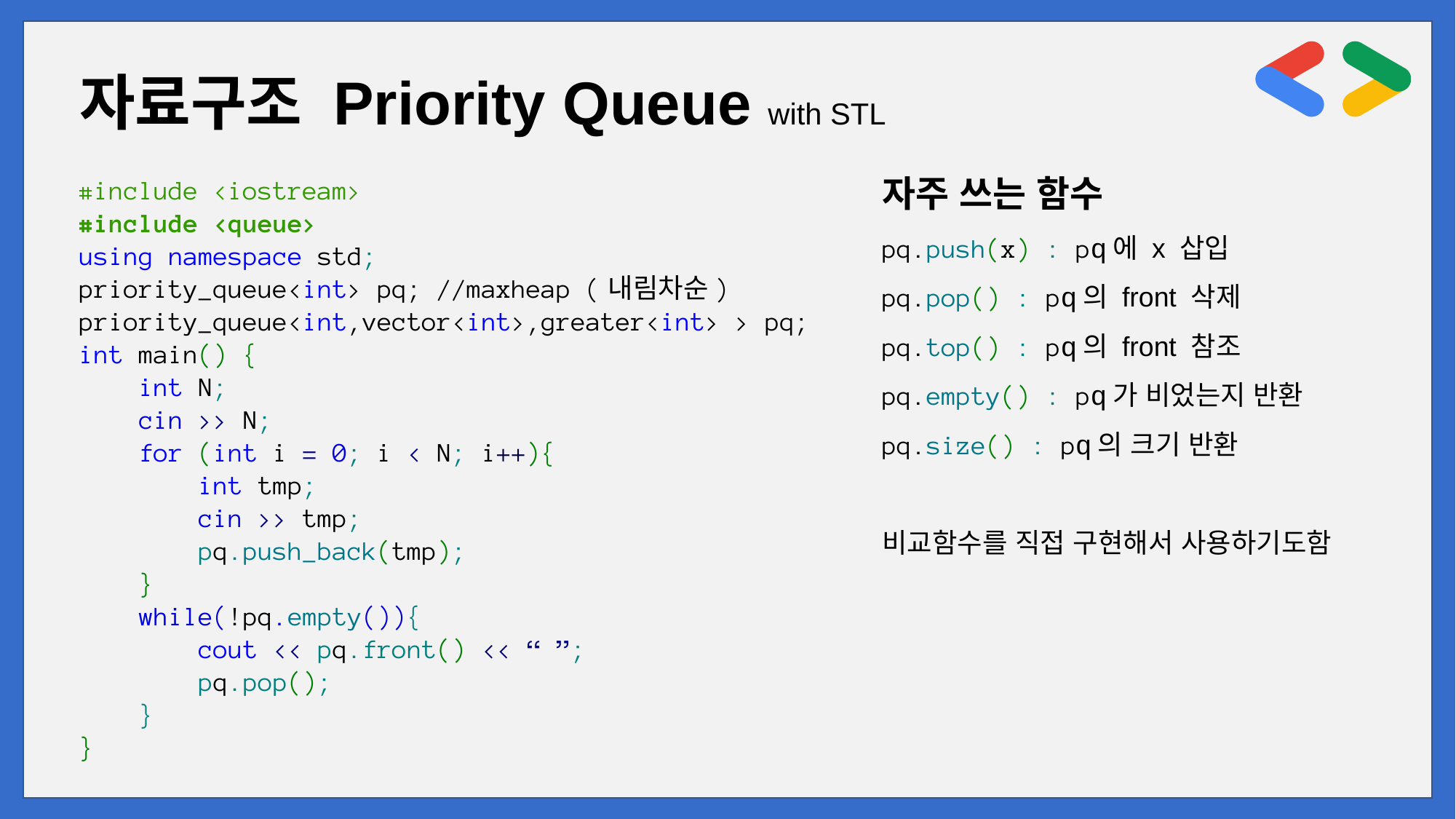

자료구조 Priority Queue with STL
자주 쓰는 함수
pq.push(x) : pq에 x 삽입
pq.pop() : pq의 front 삭제
pq.top() : pq의 front 참조
pq.empty() : pq가 비었는지 반환
pq.size() : pq의 크기 반환

비교함수를 직접 구현해서 사용하기도함

#include <iostream>
#include <queue>
using namespace std;
priority_queue<int> pq; //maxheap (내림차순)
priority_queue<int,vector<int>,greater<int> > pq;
int main() {
    int N;
    cin >> N;
    for (int i = 0; i < N; i++){
        int tmp;
        cin >> tmp;
        pq.push_back(tmp);
    }
    while(!pq.empty()){
        cout << pq.front() << “ ”;
        pq.pop();
    }
}